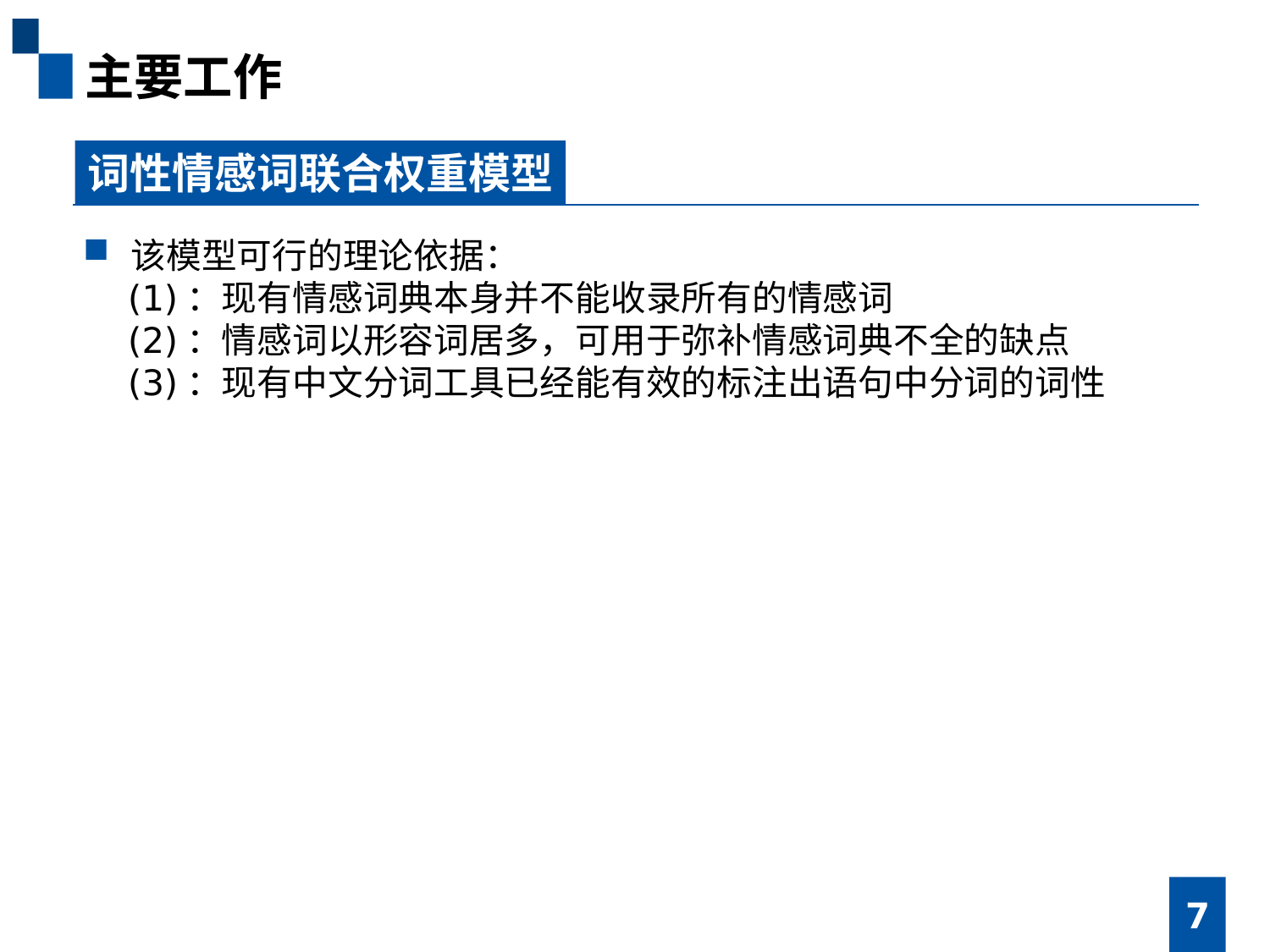

主要工作
词性情感词联合权重模型
该模型可行的理论依据：
    (1)：现有情感词典本身并不能收录所有的情感词
    (2)：情感词以形容词居多，可用于弥补情感词典不全的缺点
    (3)：现有中文分词工具已经能有效的标注出语句中分词的词性

7